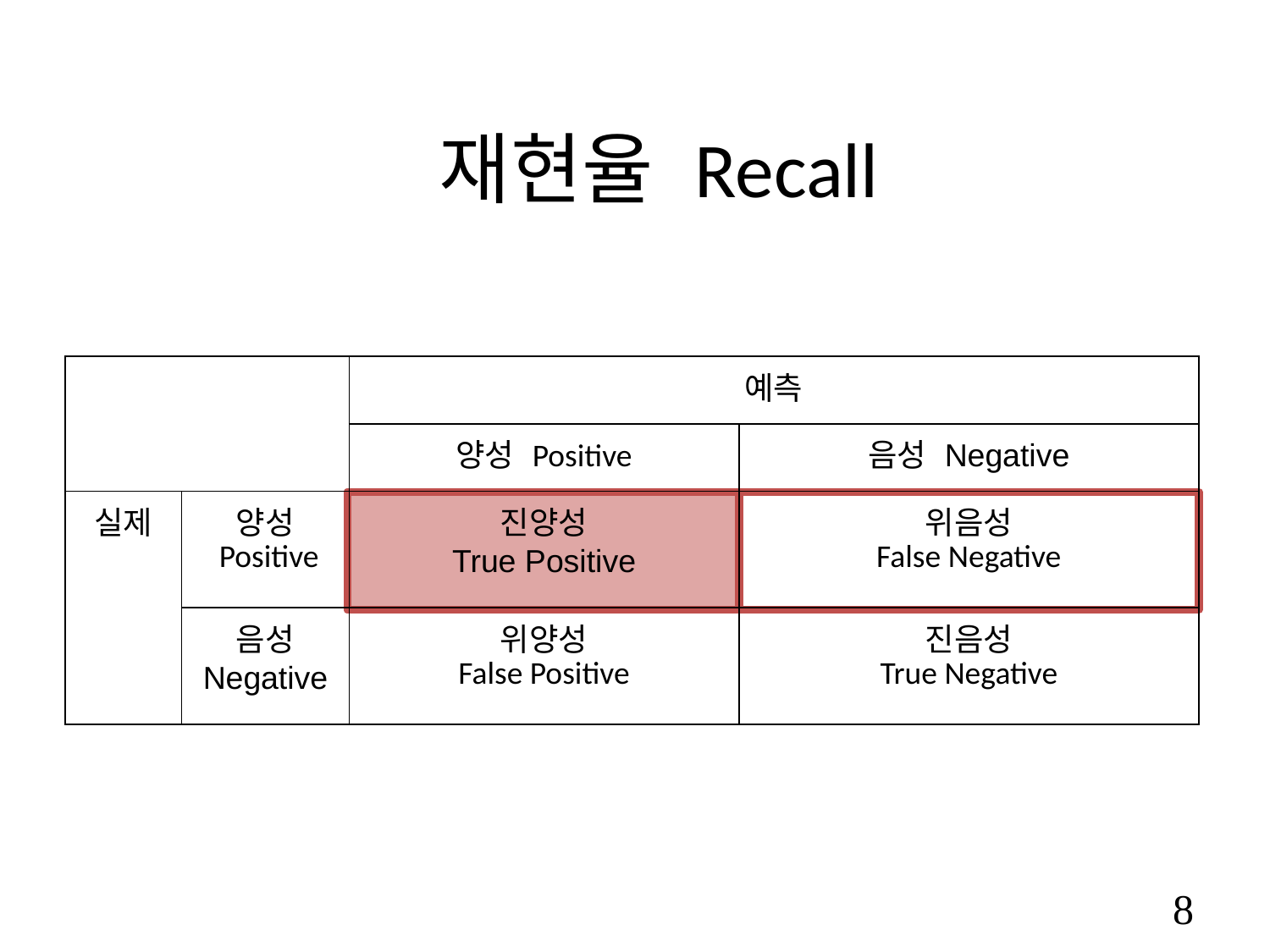

# 재현율 Recall
|  |  | 예측 |  |
| --- | --- | --- | --- |
|  |  | 양성 Positive | 음성 Negative |
| 실제 | 양성 Positive | 진양성 True Positive | 위음성 False Negative |
|  | 음성 Negative | 위양성 False Positive | 진음성 True Negative |

8